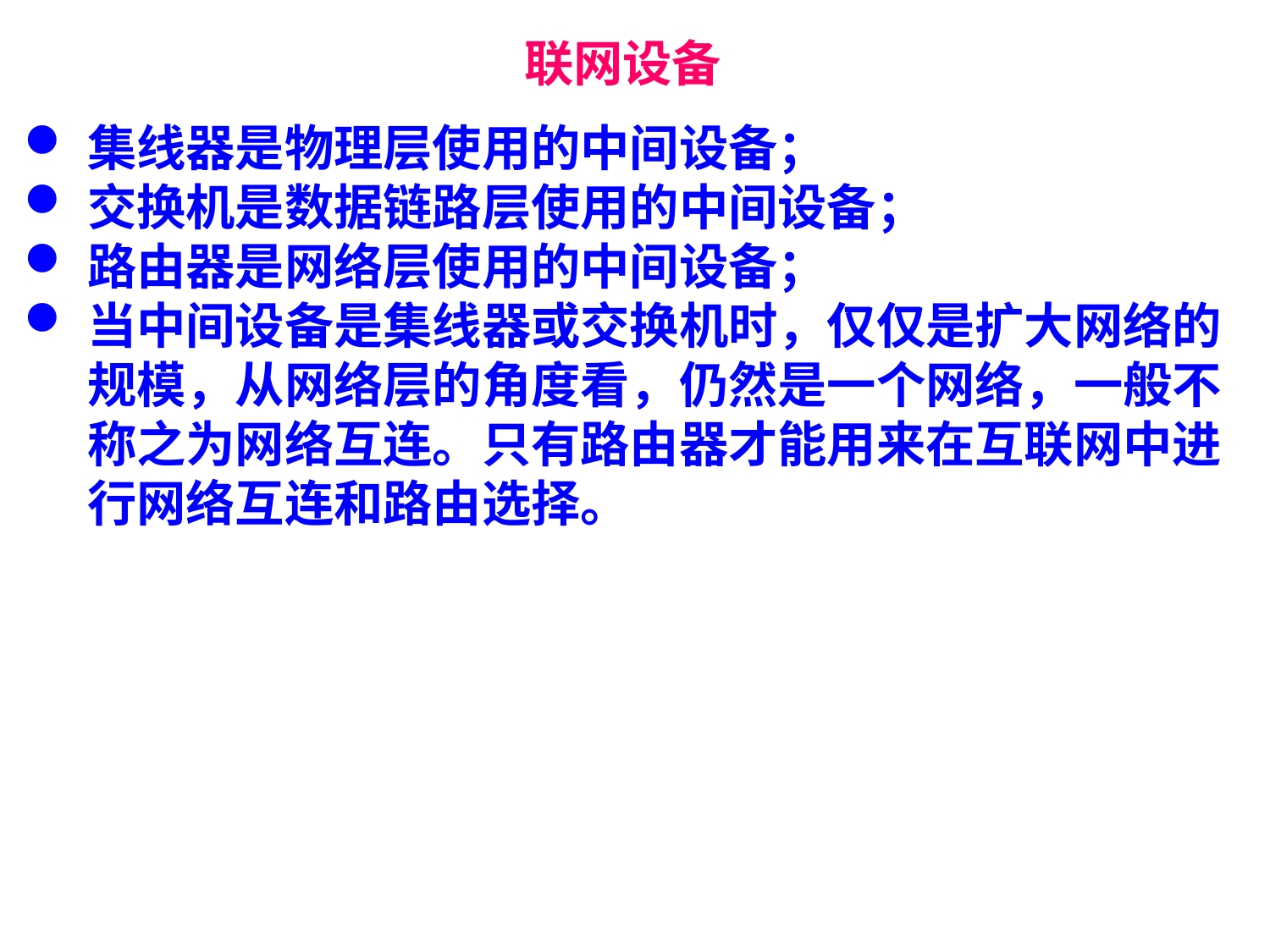

联网设备
集线器是物理层使用的中间设备；
交换机是数据链路层使用的中间设备；
路由器是网络层使用的中间设备；
当中间设备是集线器或交换机时，仅仅是扩大网络的规模，从网络层的角度看，仍然是一个网络，一般不称之为网络互连。只有路由器才能用来在互联网中进行网络互连和路由选择。